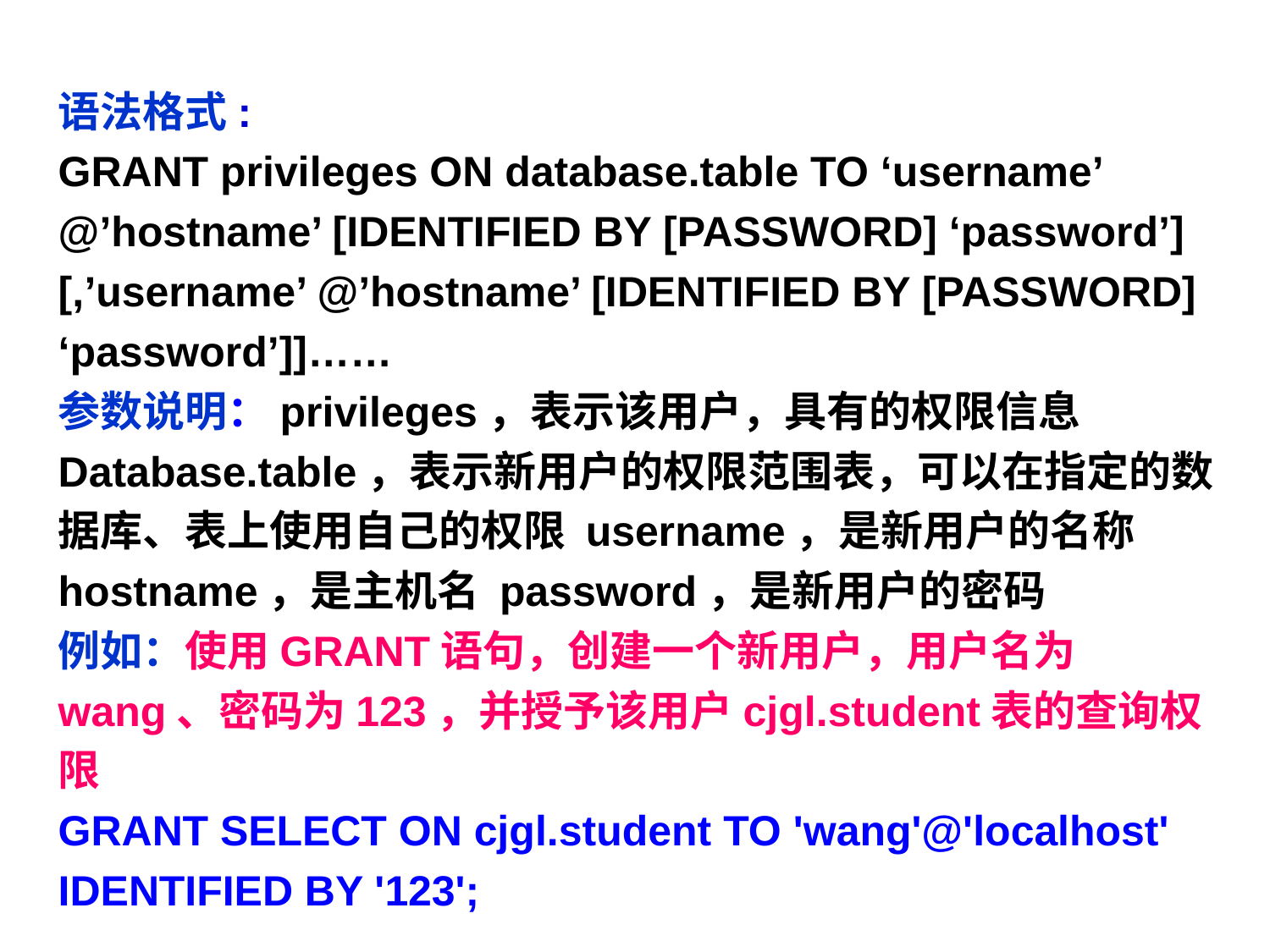

语法格式:
GRANT privileges ON database.table TO ‘username’ @’hostname’ [IDENTIFIED BY [PASSWORD] ‘password’] [,’username’ @’hostname’ [IDENTIFIED BY [PASSWORD] ‘password’]]……
参数说明：privileges，表示该用户，具有的权限信息 Database.table，表示新用户的权限范围表，可以在指定的数据库、表上使用自己的权限 username，是新用户的名称 hostname，是主机名 password，是新用户的密码
例如：使用GRANT语句，创建一个新用户，用户名为wang、密码为123，并授予该用户cjgl.student表的查询权限
GRANT SELECT ON cjgl.student TO 'wang'@'localhost' IDENTIFIED BY '123';